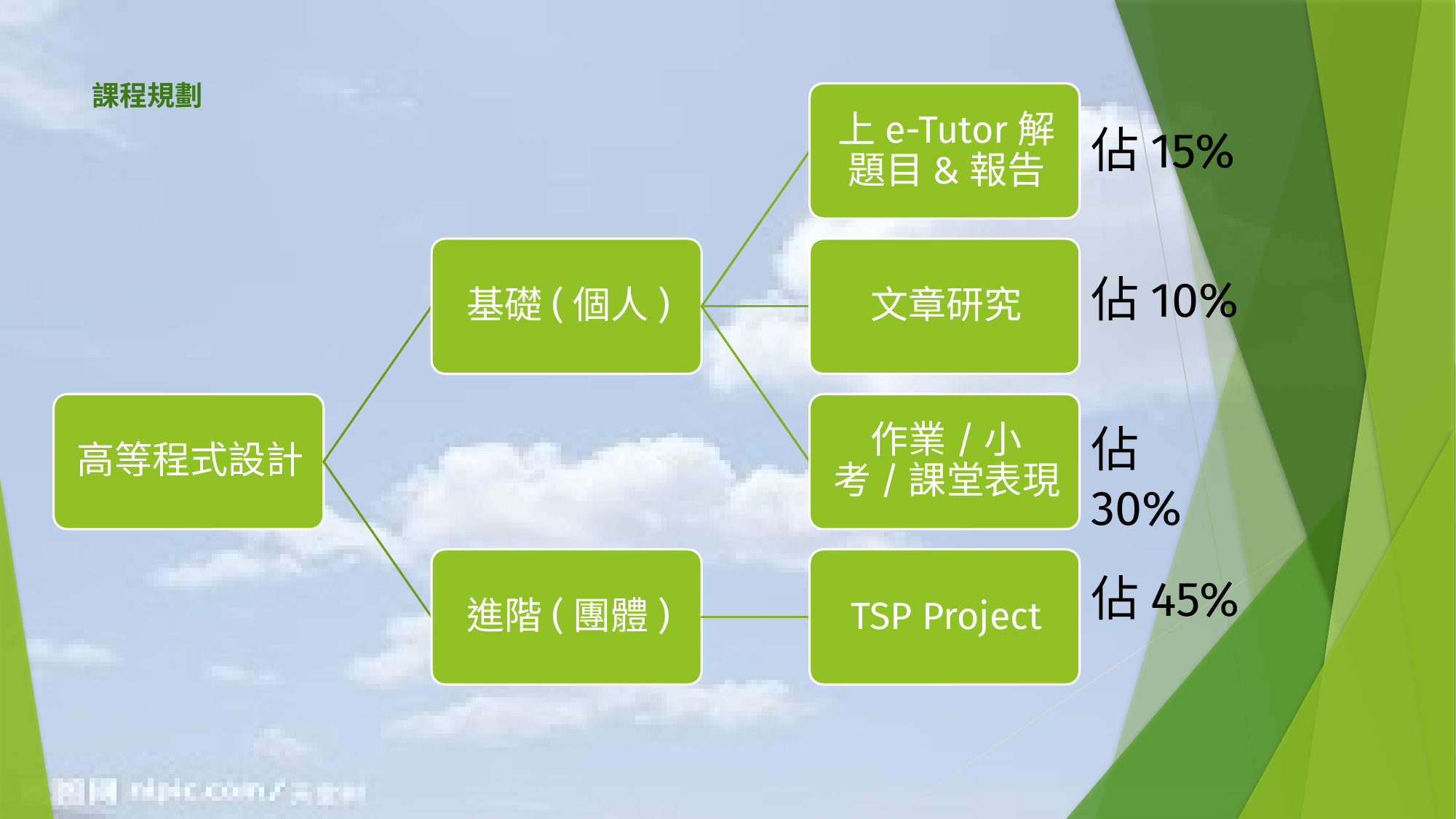

高等程式設計

基礎(個人)

上e-Tutor解題目&報告

文章研究

作業/小考/課堂表現

進階(團體)

TSP Project
# 課程規劃
佔15%
佔10%
佔30%
佔45%
TSP→GITHUB→PSO→GA→Divide-and-Conquer→Cluster Analysis:→Tree Searching→Dynamic Programming